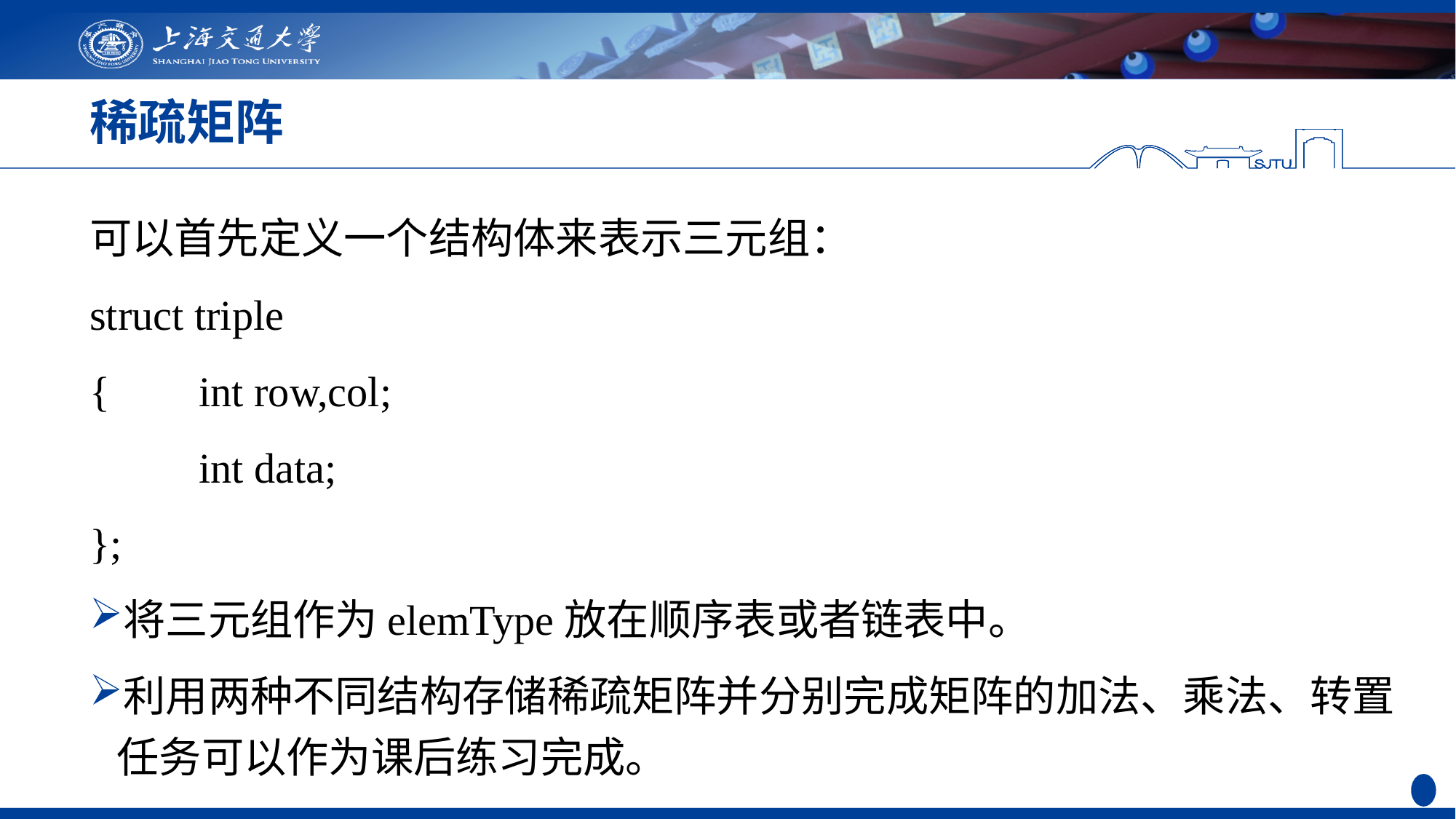

# 稀疏矩阵
可以首先定义一个结构体来表示三元组：
struct triple
{ 	int row,col;
	int data;
};
将三元组作为elemType放在顺序表或者链表中。
利用两种不同结构存储稀疏矩阵并分别完成矩阵的加法、乘法、转置任务可以作为课后练习完成。